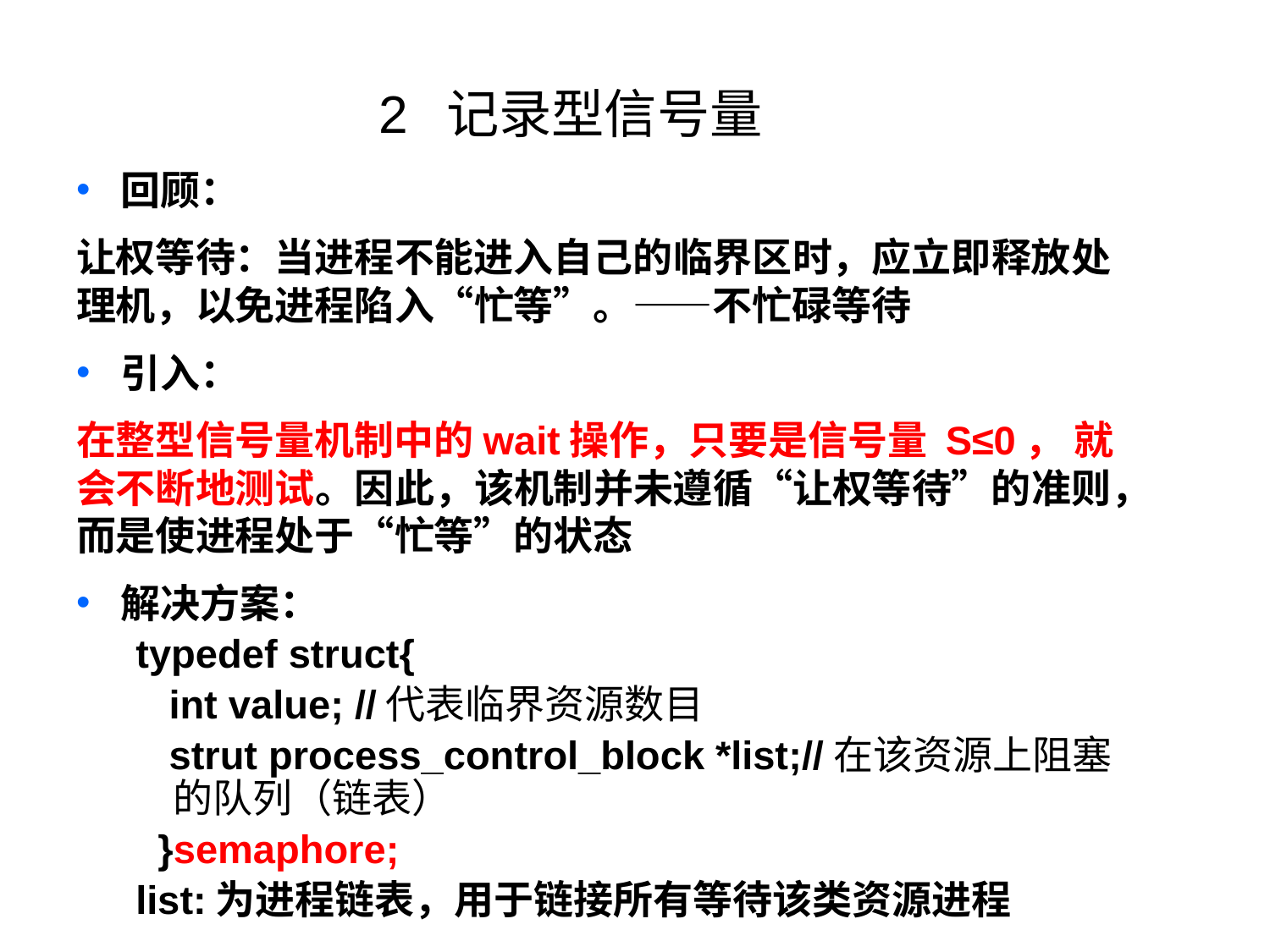

# 2  记录型信号量
回顾：
让权等待：当进程不能进入自己的临界区时，应立即释放处理机，以免进程陷入“忙等”。——不忙碌等待
引入：
在整型信号量机制中的wait操作，只要是信号量 S≤0， 就会不断地测试。因此，该机制并未遵循“让权等待”的准则，而是使进程处于“忙等”的状态
解决方案：
typedef struct{
   int value; //代表临界资源数目
   strut process_control_block *list;//在该资源上阻塞的队列（链表）
  }semaphore;
list:为进程链表，用于链接所有等待该类资源进程